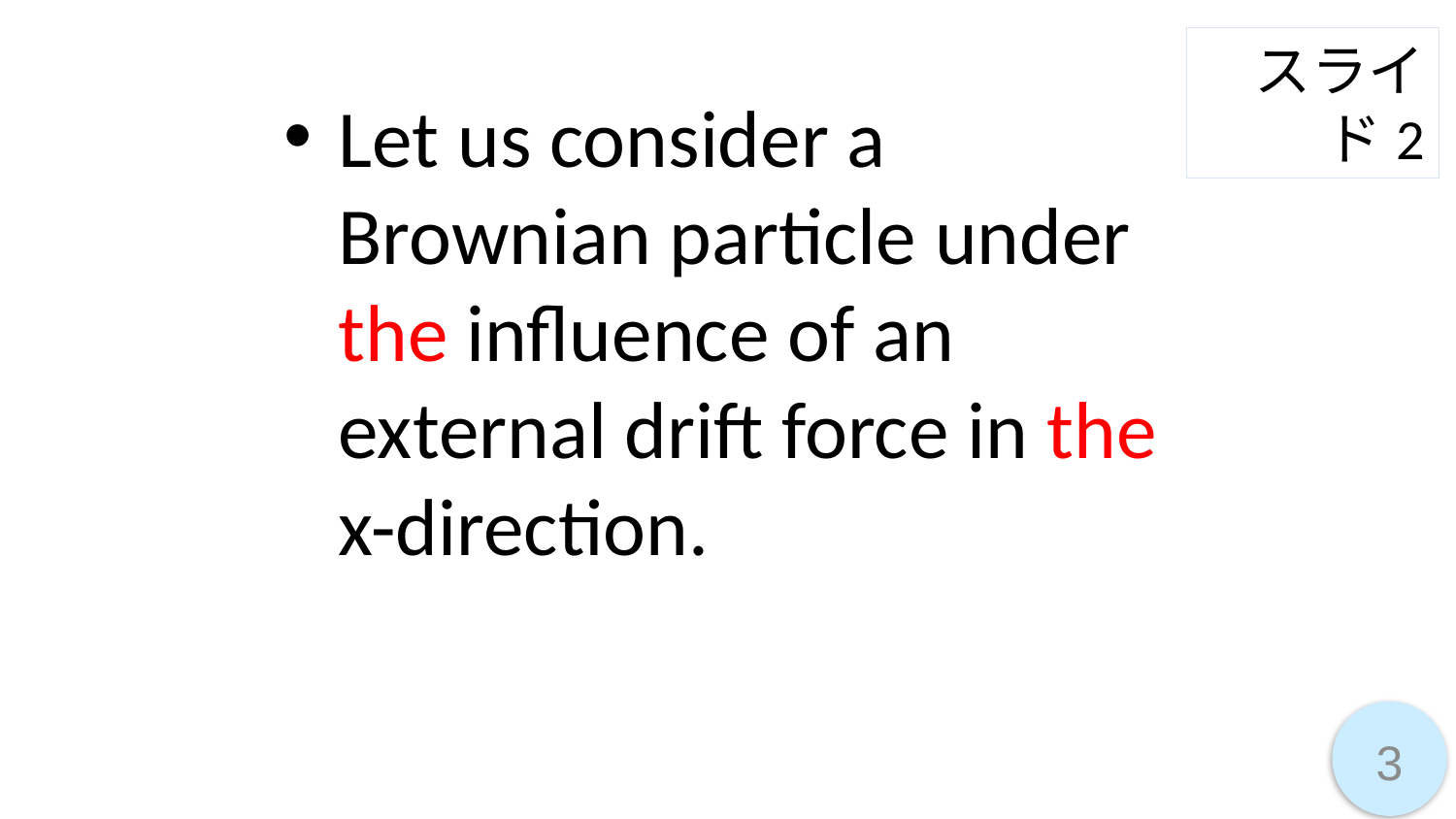

スライド2
Let us consider a Brownian particle under the influence of an external drift force in the x-direction.
3